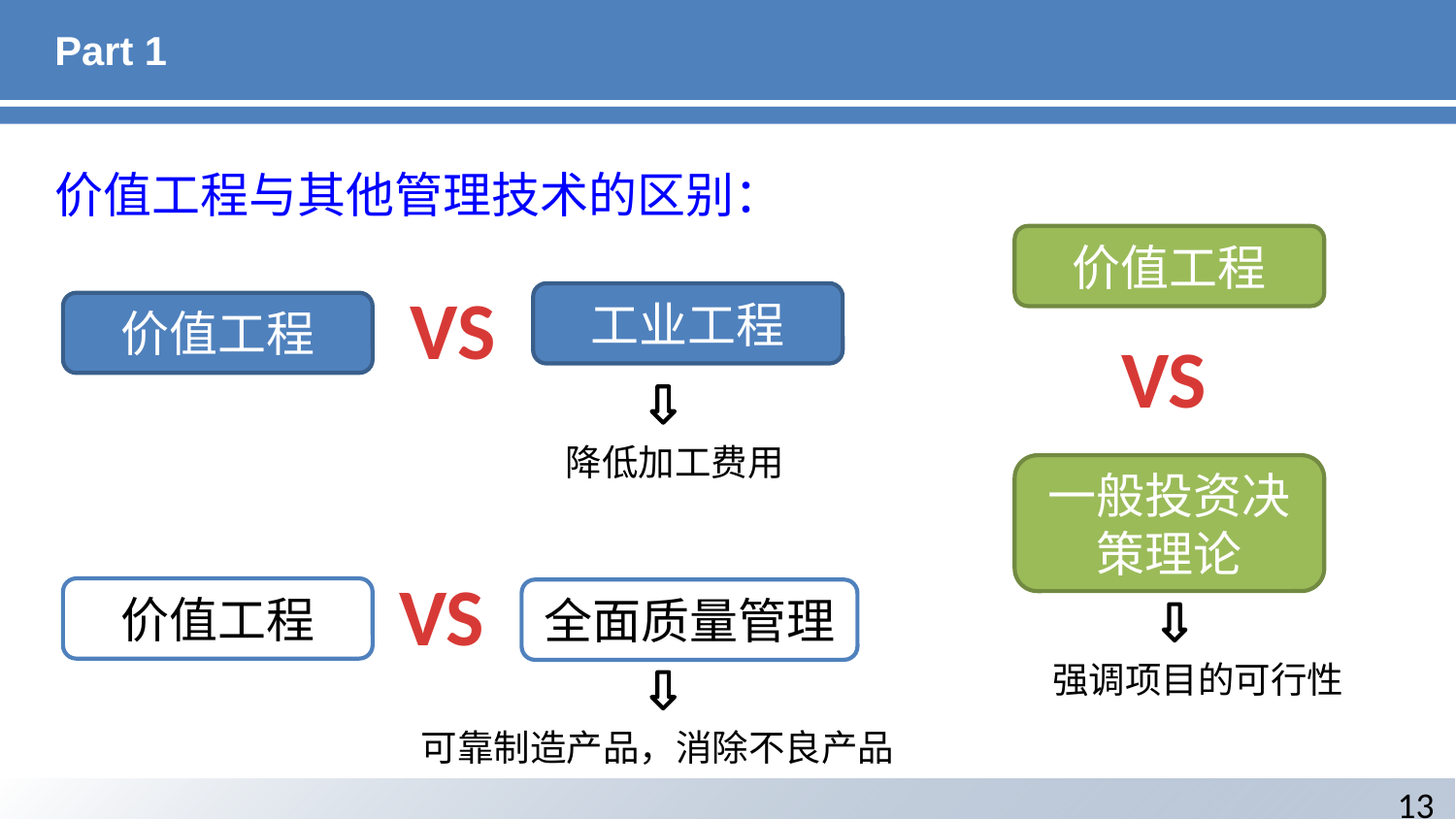

# Part 1

价值工程与其他管理技术的区别：
价值工程
VS
工业工程
价值工程
VS

降低加工费用

一般投资决策理论

VS
价值工程
全面质量管理

强调项目的可行性

可靠制造产品，消除不良产品
13